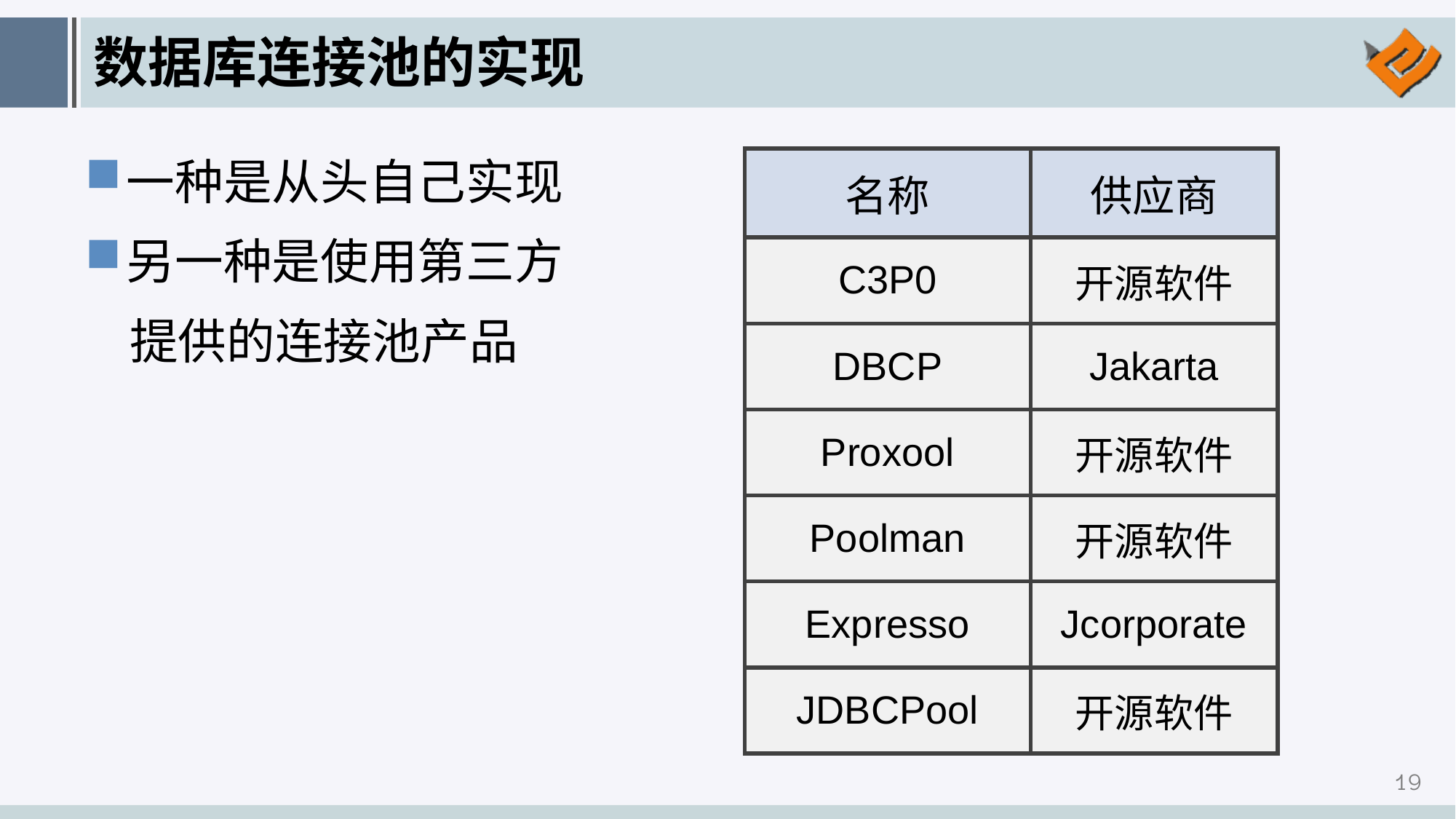

# 数据库连接池的实现
一种是从头自己实现
另一种是使用第三方
   提供的连接池产品
| 名称 | 供应商 |
| --- | --- |
| C3P0 | 开源软件 |
| DBCP | Jakarta |
| Proxool | 开源软件 |
| Poolman | 开源软件 |
| Expresso | Jcorporate |
| JDBCPool | 开源软件 |